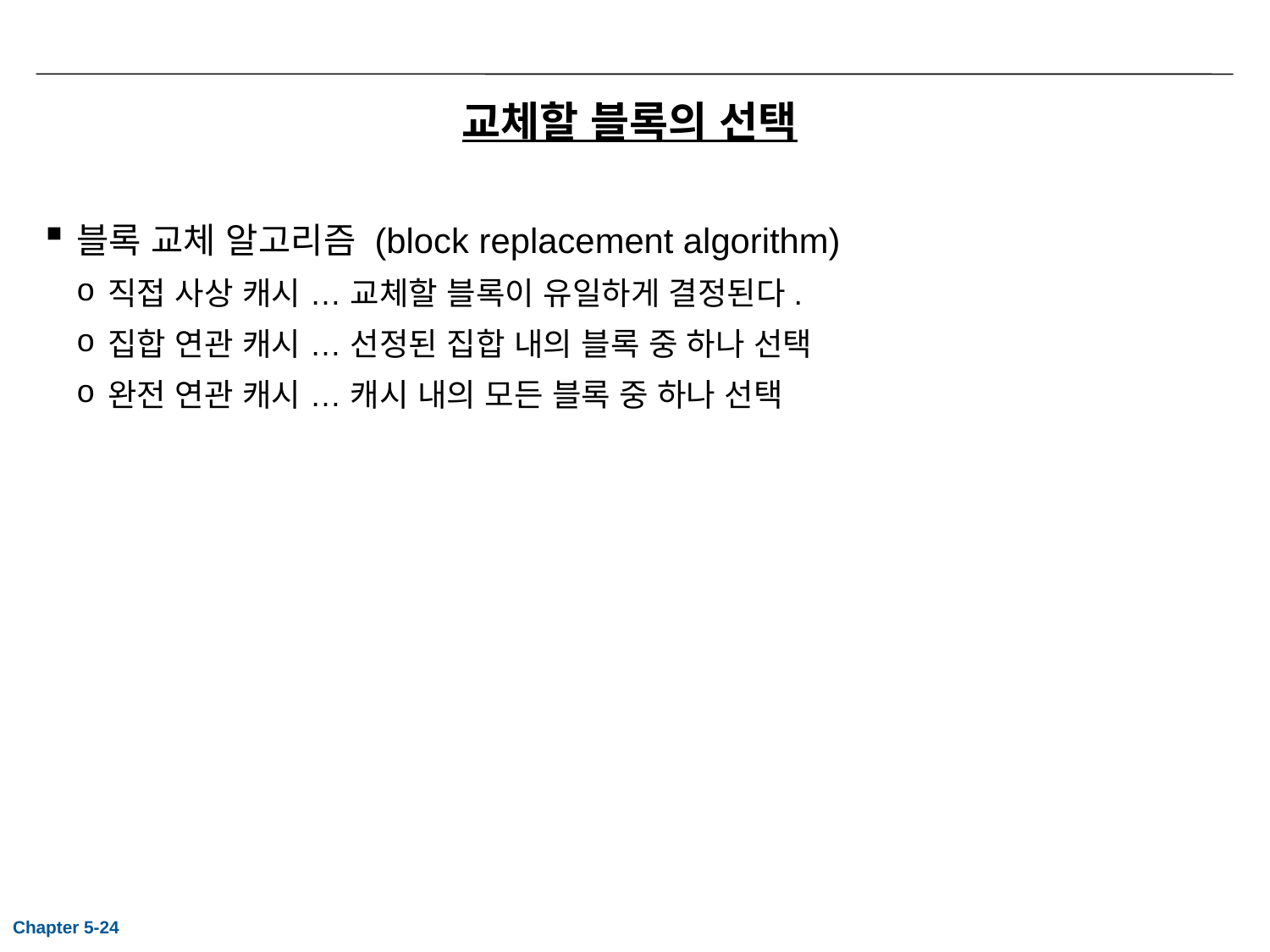

# 교체할 블록의 선택
블록 교체 알고리즘 (block replacement algorithm)
직접 사상 캐시 … 교체할 블록이 유일하게 결정된다.
집합 연관 캐시 … 선정된 집합 내의 블록 중 하나 선택
완전 연관 캐시 … 캐시 내의 모든 블록 중 하나 선택
Chapter 5-24